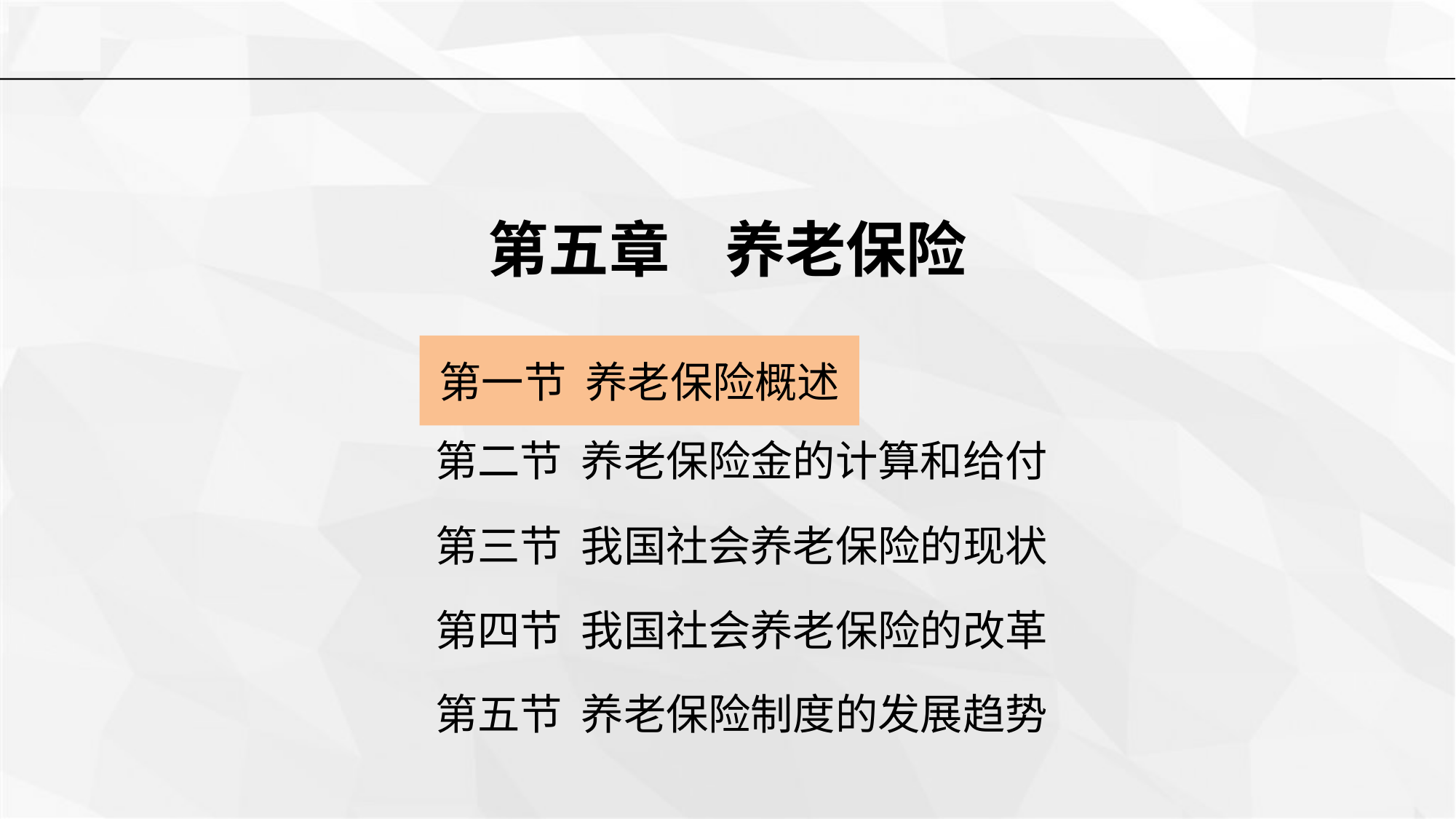

第五章    养老保险
第一节  养老保险概述
第二节  养老保险金的计算和给付
第三节  我国社会养老保险的现状
第四节  我国社会养老保险的改革
第五节  养老保险制度的发展趋势